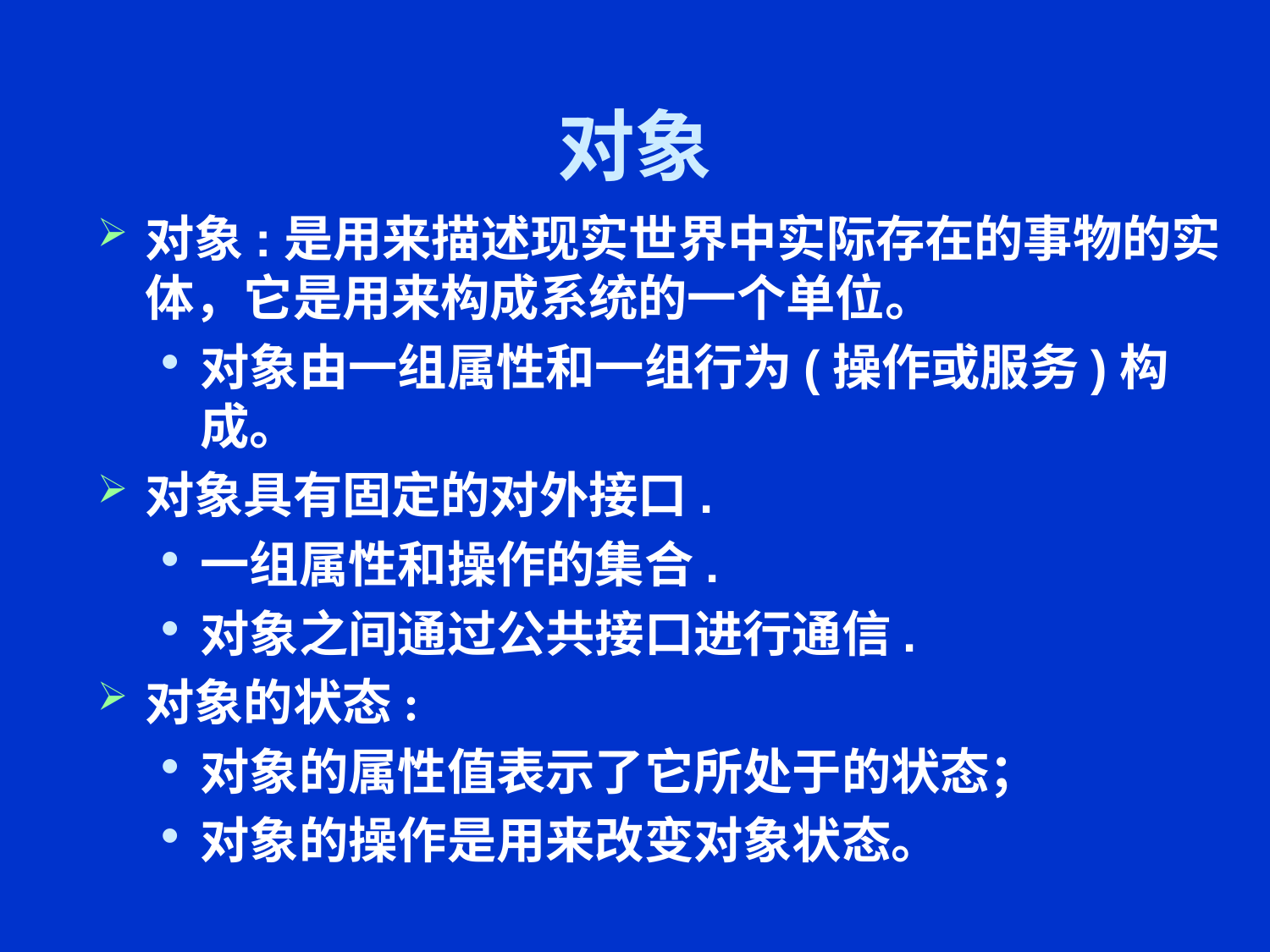

# 对象
对象:是用来描述现实世界中实际存在的事物的实体，它是用来构成系统的一个单位。
对象由一组属性和一组行为(操作或服务)构成。
对象具有固定的对外接口.
一组属性和操作的集合.
对象之间通过公共接口进行通信.
对象的状态:
对象的属性值表示了它所处于的状态；
对象的操作是用来改变对象状态。